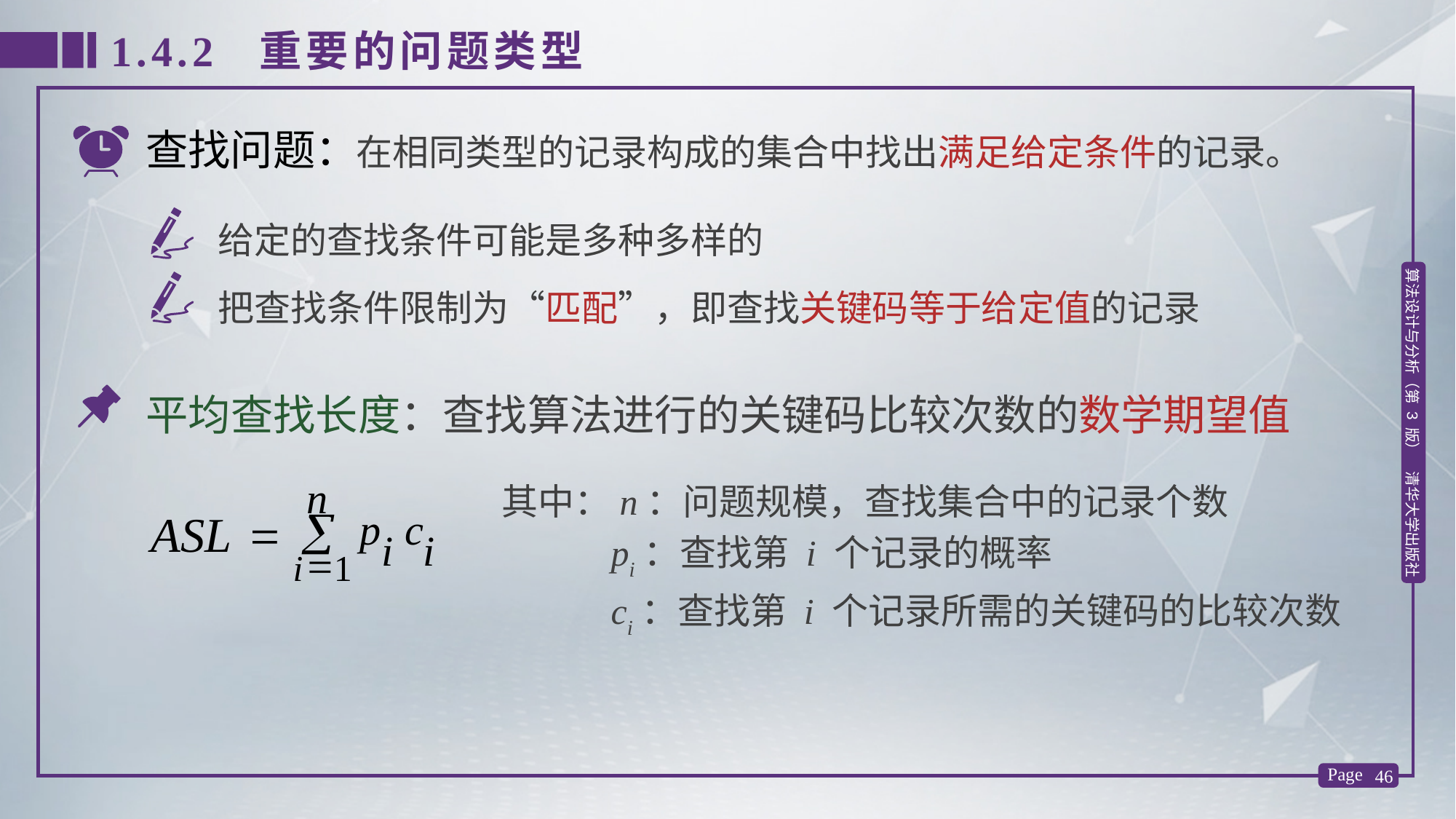

1.4.2  重要的问题类型
查找问题：
                     在相同类型的记录构成的集合中找出满足给定条件的记录。

给定的查找条件可能是多种多样的

把查找条件限制为“匹配”，即查找关键码等于给定值的记录

平均查找长度：查找算法进行的关键码比较次数的数学期望值

n

ASL
p
c
∑
=
i
i
=
i
1
其中：n：问题规模，查找集合中的记录个数
            pi：查找第 i 个记录的概率
            ci：查找第 i 个记录所需的关键码的比较次数